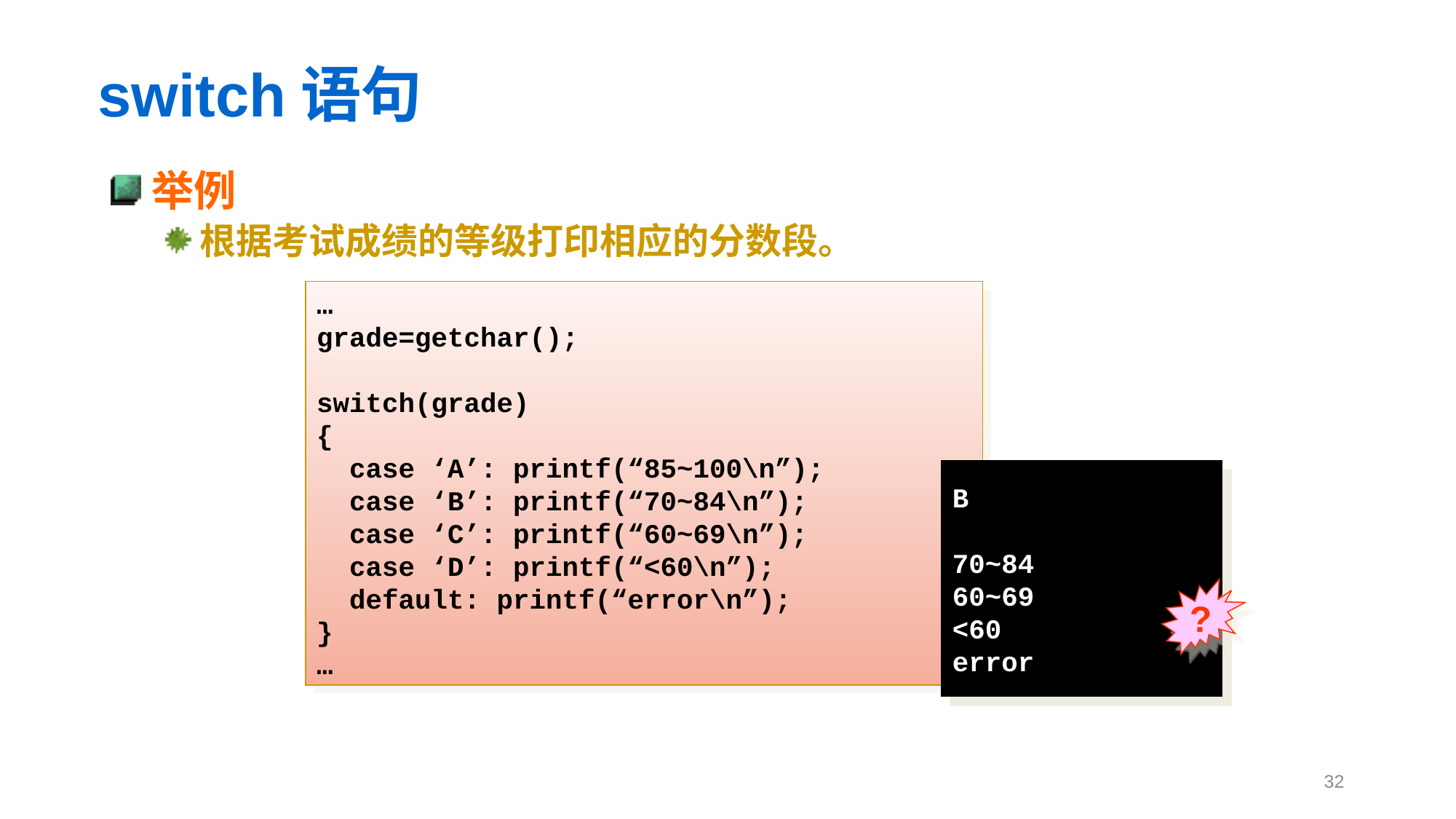

# switch语句
举例
根据考试成绩的等级打印相应的分数段。
…
grade=getchar();

switch(grade)
{
  case ‘A’: printf(“85~100\n”);
  case ‘B’: printf(“70~84\n”);
  case ‘C’: printf(“60~69\n”);
  case ‘D’: printf(“<60\n”);
  default: printf(“error\n”);
}
…
B

70~84
60~69
<60
error
?
32